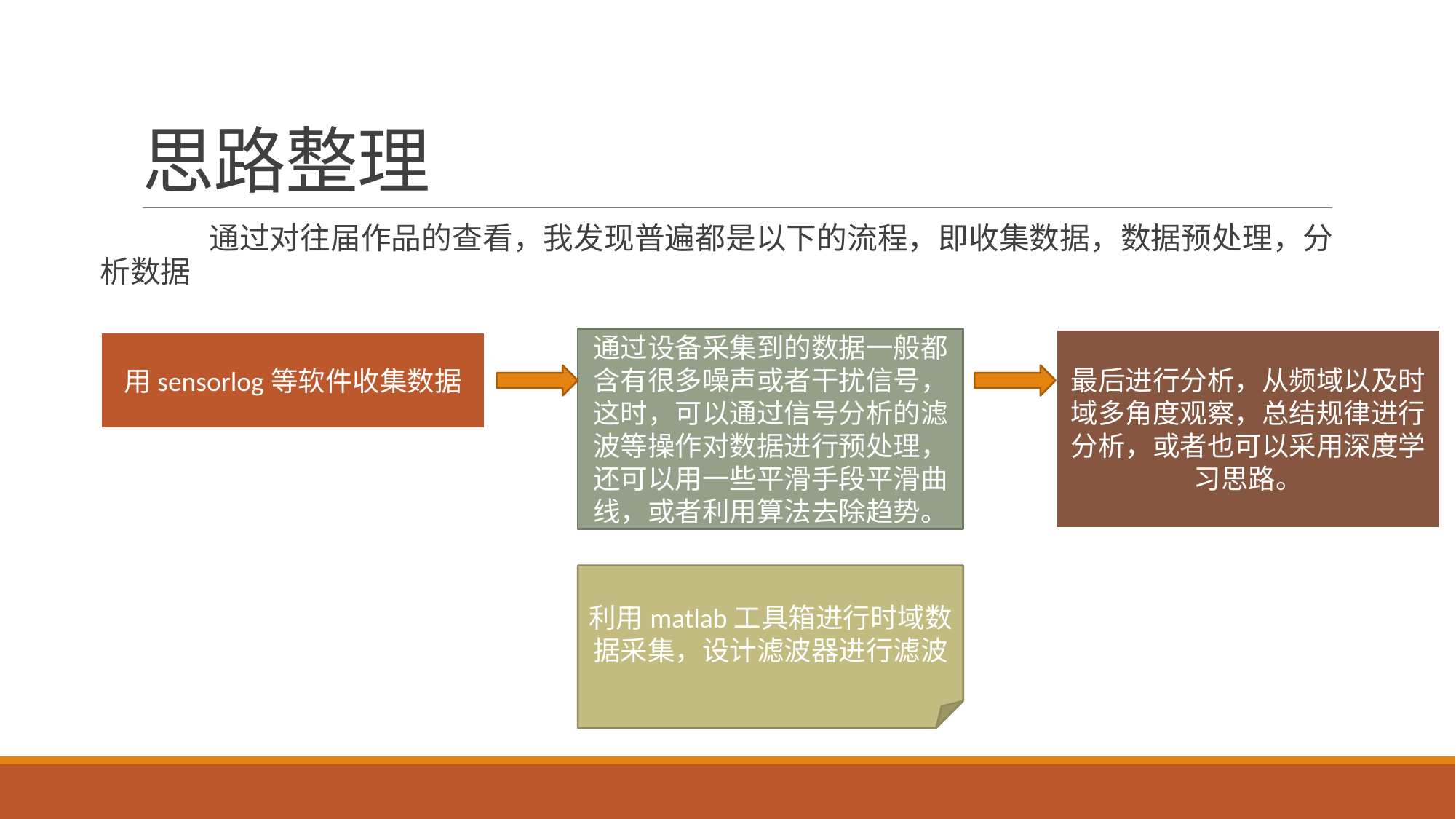

# 思路整理
	通过对往届作品的查看，我发现普遍都是以下的流程，即收集数据，数据预处理，分析数据
通过设备采集到的数据一般都含有很多噪声或者干扰信号，这时，可以通过信号分析的滤波等操作对数据进行预处理，还可以用一些平滑手段平滑曲线，或者利用算法去除趋势。
最后进行分析，从频域以及时域多角度观察，总结规律进行分析，或者也可以采用深度学习思路。
用sensorlog等软件收集数据

利用matlab工具箱进行时域数据采集，设计滤波器进行滤波